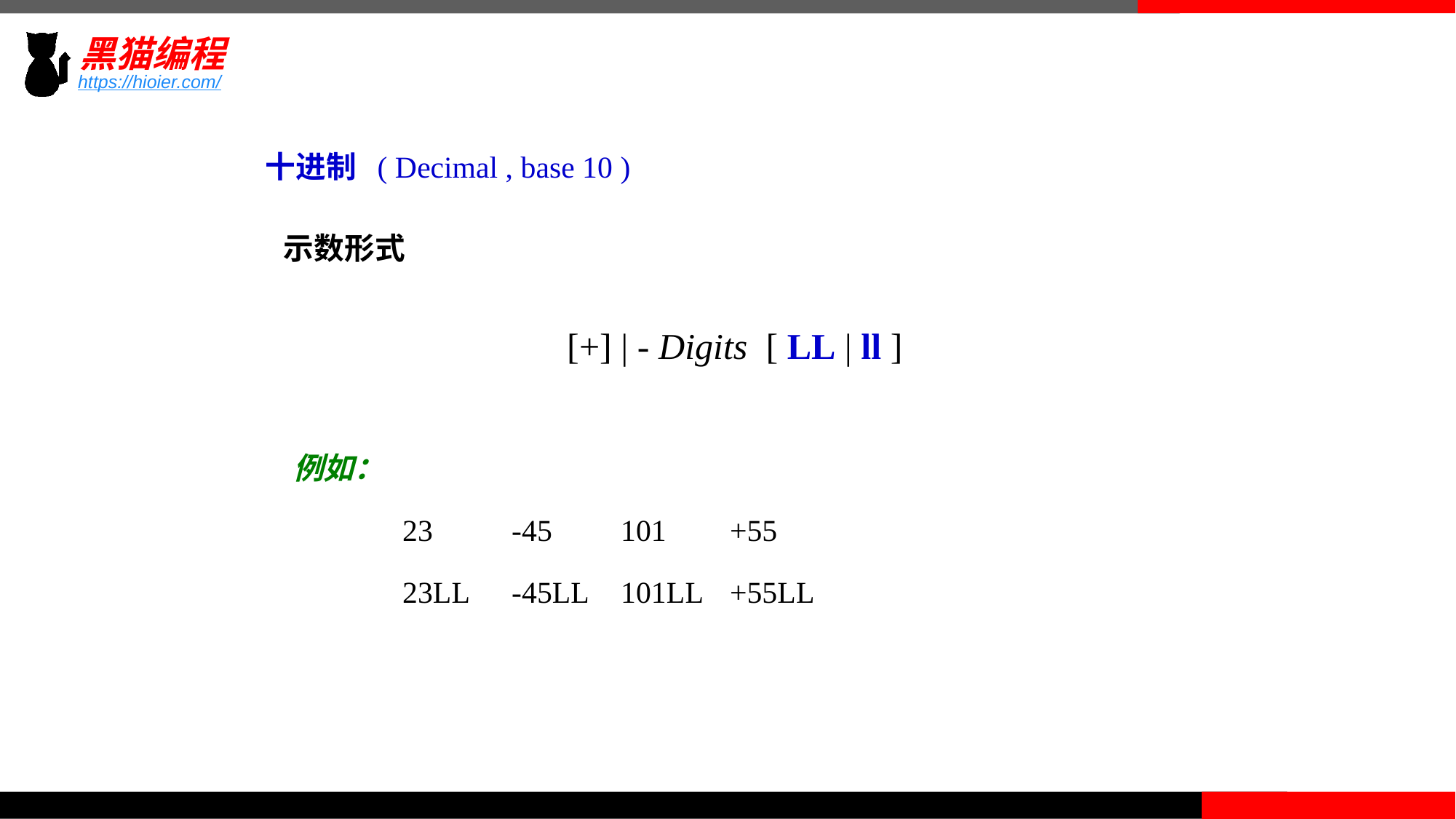

十进制  ( Decimal , base 10 )
示数形式
[+] | - Digits  [ LL | ll ]
例如：
	23	-45	101	+55
	23LL	-45LL	101LL	+55LL